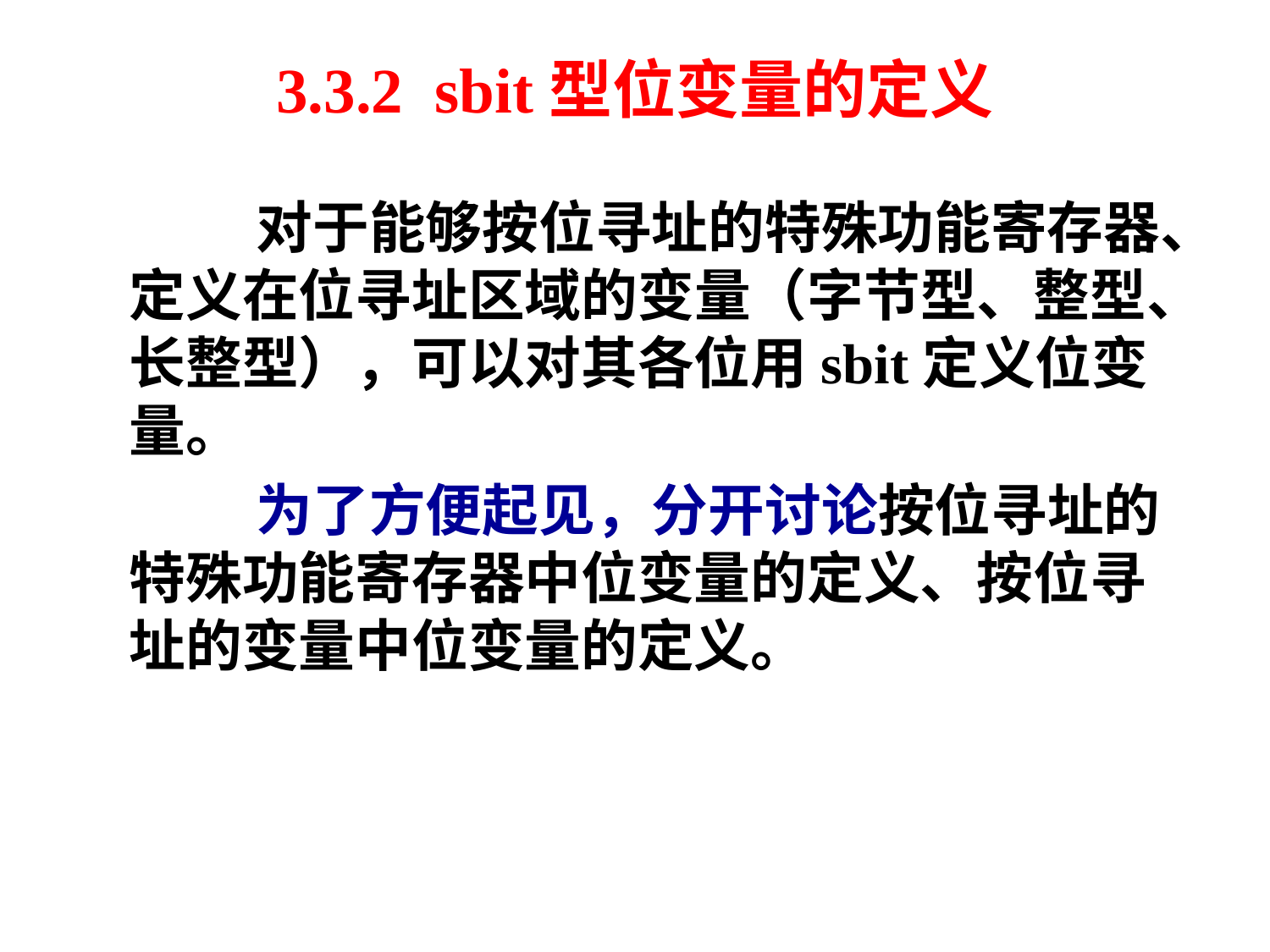

# 3.3.2  sbit型位变量的定义
		对于能够按位寻址的特殊功能寄存器、定义在位寻址区域的变量（字节型、整型、长整型），可以对其各位用sbit定义位变量。
		为了方便起见，分开讨论按位寻址的特殊功能寄存器中位变量的定义、按位寻址的变量中位变量的定义。